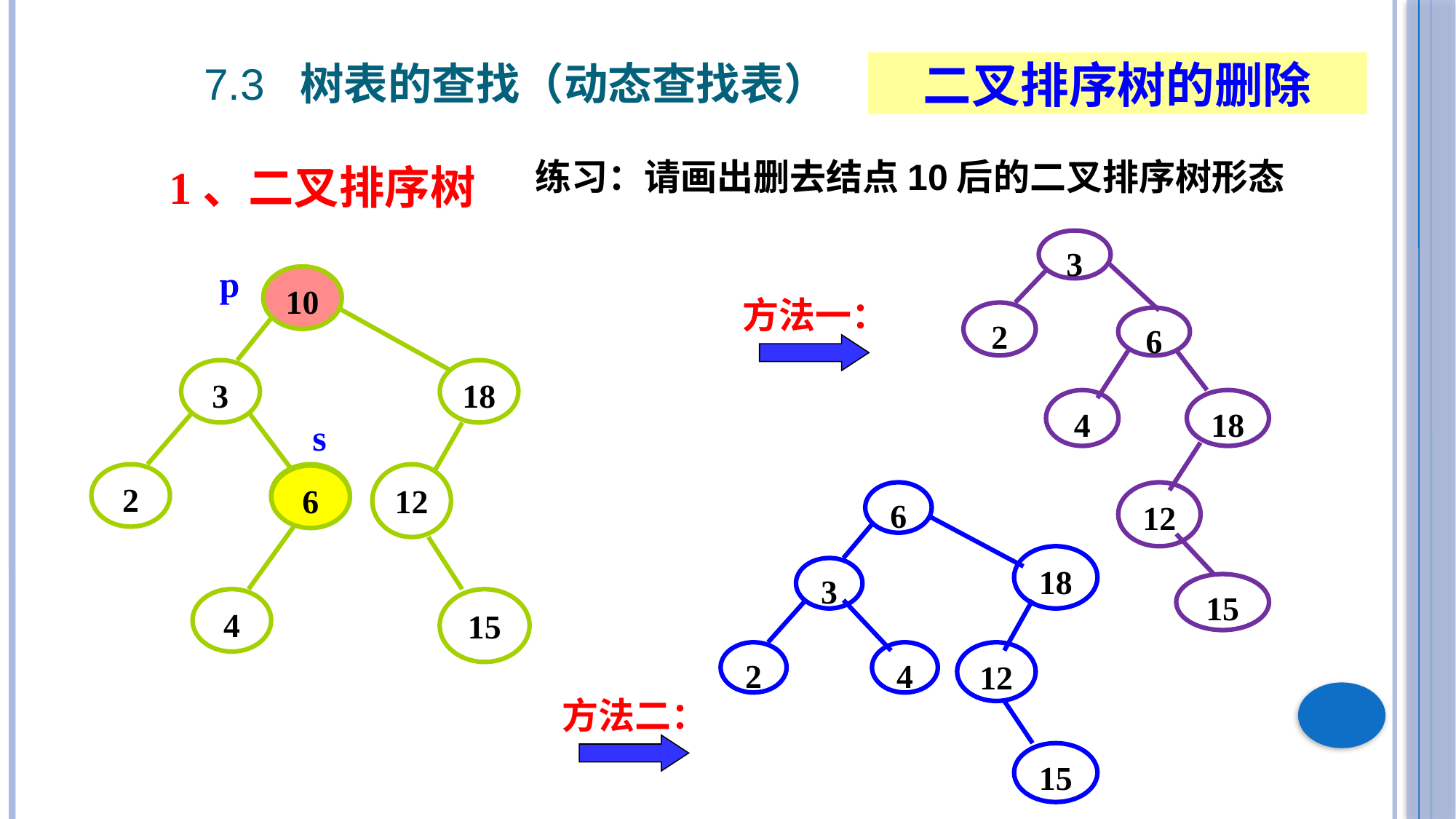

7.3  树表的查找（动态查找表）
二叉排序树的删除
1、二叉排序树
练习：请画出删去结点10后的二叉排序树形态
3

2
6

4
18

12

15
p
10

3
18

2
6
12

4
15
方法一：

s
6
6

18
3

2
4
12

15
方法二：